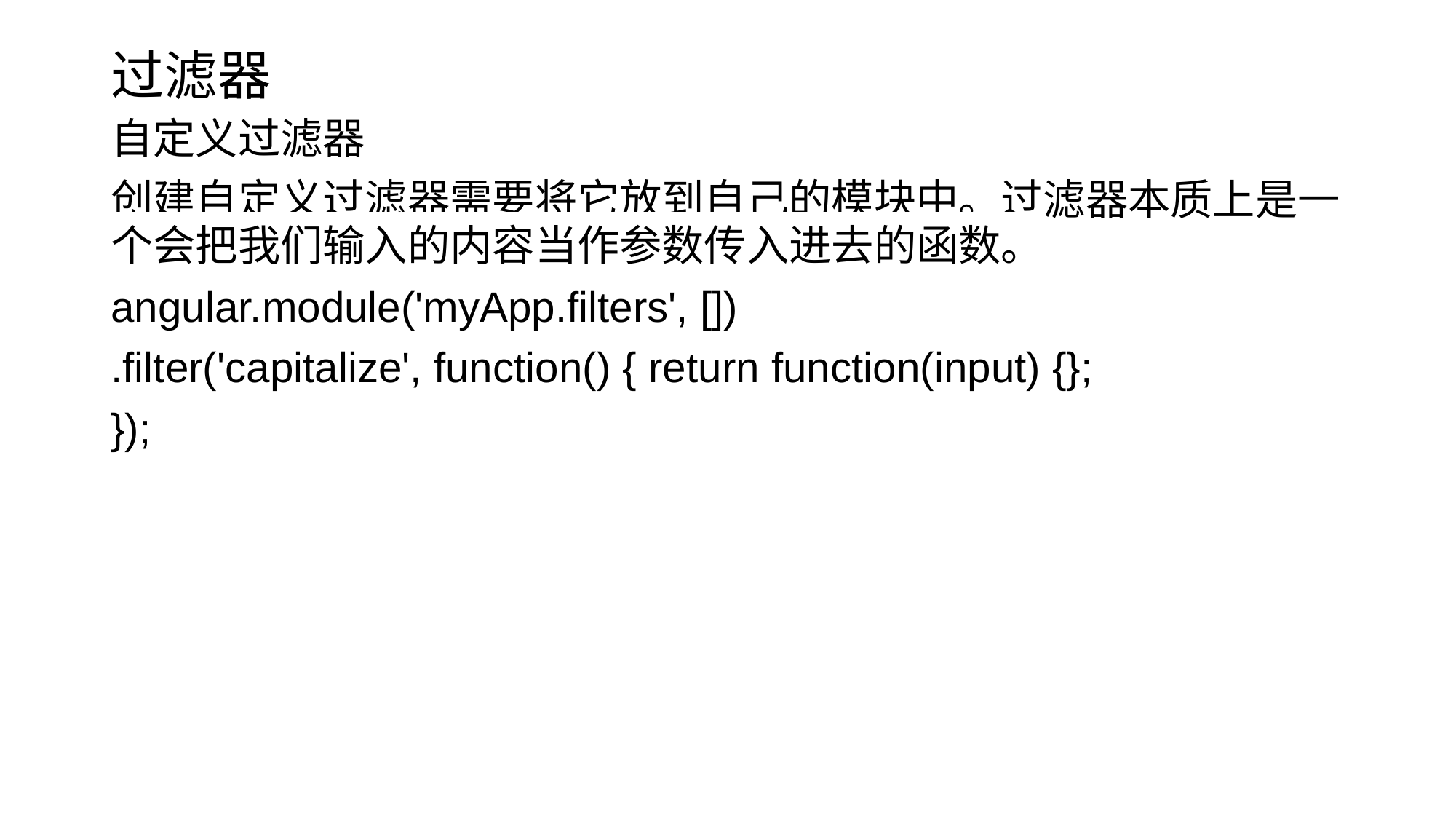

# 过滤器
自定义过滤器
创建自定义过滤器需要将它放到自己的模块中。过滤器本质上是一个会把我们输入的内容当作参数传入进去的函数。
angular.module('myApp.filters', [])
.filter('capitalize', function() { return function(input) {};
});